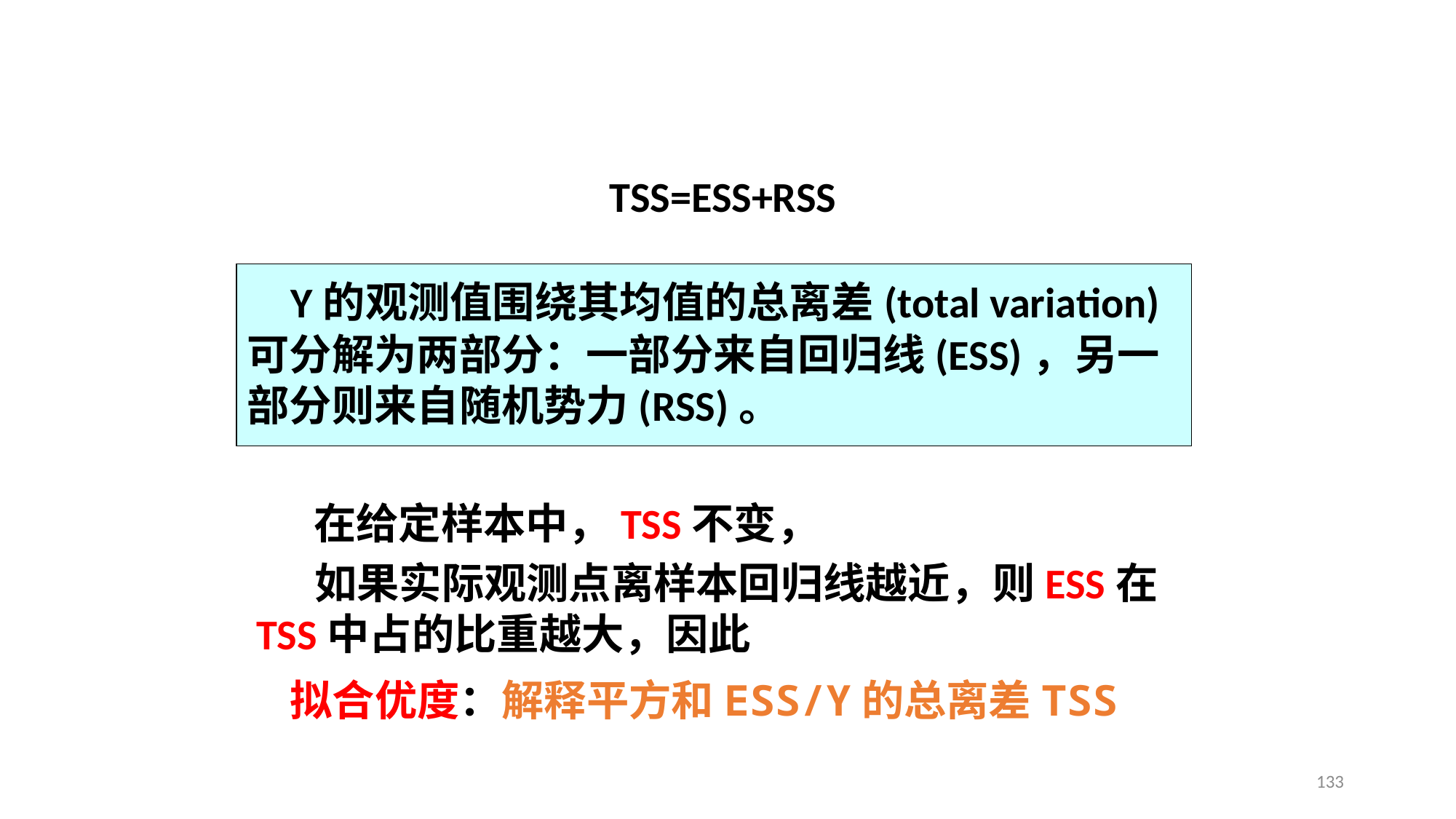

TSS=ESS+RSS
    Y的观测值围绕其均值的总离差(total variation)可分解为两部分：一部分来自回归线(ESS)，另一部分则来自随机势力(RSS)。
     在给定样本中，TSS不变，
     如果实际观测点离样本回归线越近，则ESS在TSS中占的比重越大，因此
  拟合优度：解释平方和ESS/Y的总离差TSS
133